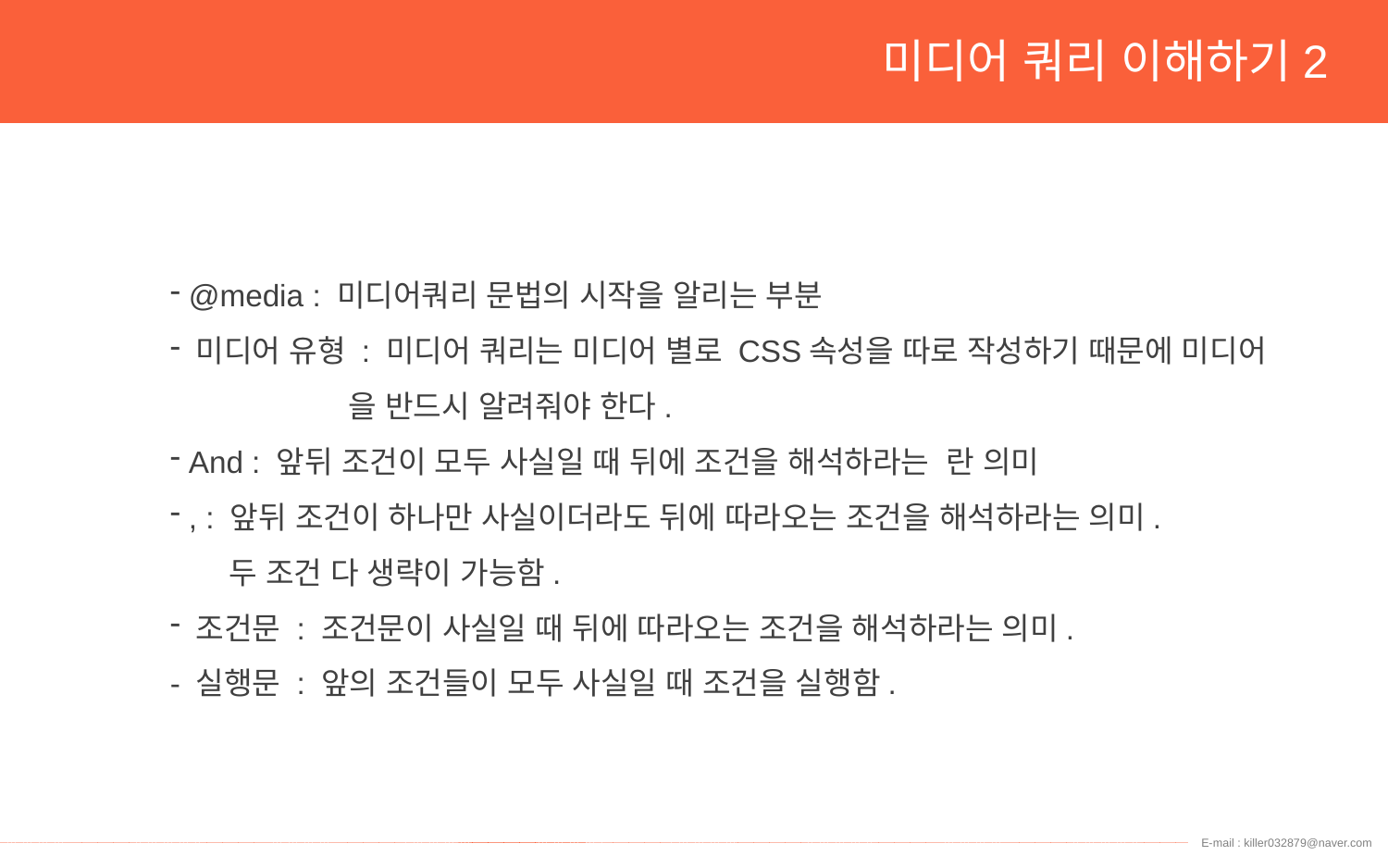

미디어 쿼리 이해하기2
 @media : 미디어쿼리 문법의 시작을 알리는 부분
 미디어 유형 : 미디어 쿼리는 미디어 별로 CSS속성을 따로 작성하기 때문에 미디어
                    을 반드시 알려줘야 한다.
 And : 앞뒤 조건이 모두 사실일 때 뒤에 조건을 해석하라는  란 의미
 , : 앞뒤 조건이 하나만 사실이더라도 뒤에 따라오는 조건을 해석하라는 의미.
      두 조건 다 생략이 가능함.
 조건문 : 조건문이 사실일 때 뒤에 따라오는 조건을 해석하라는 의미.
- 실행문 : 앞의 조건들이 모두 사실일 때 조건을 실행함.